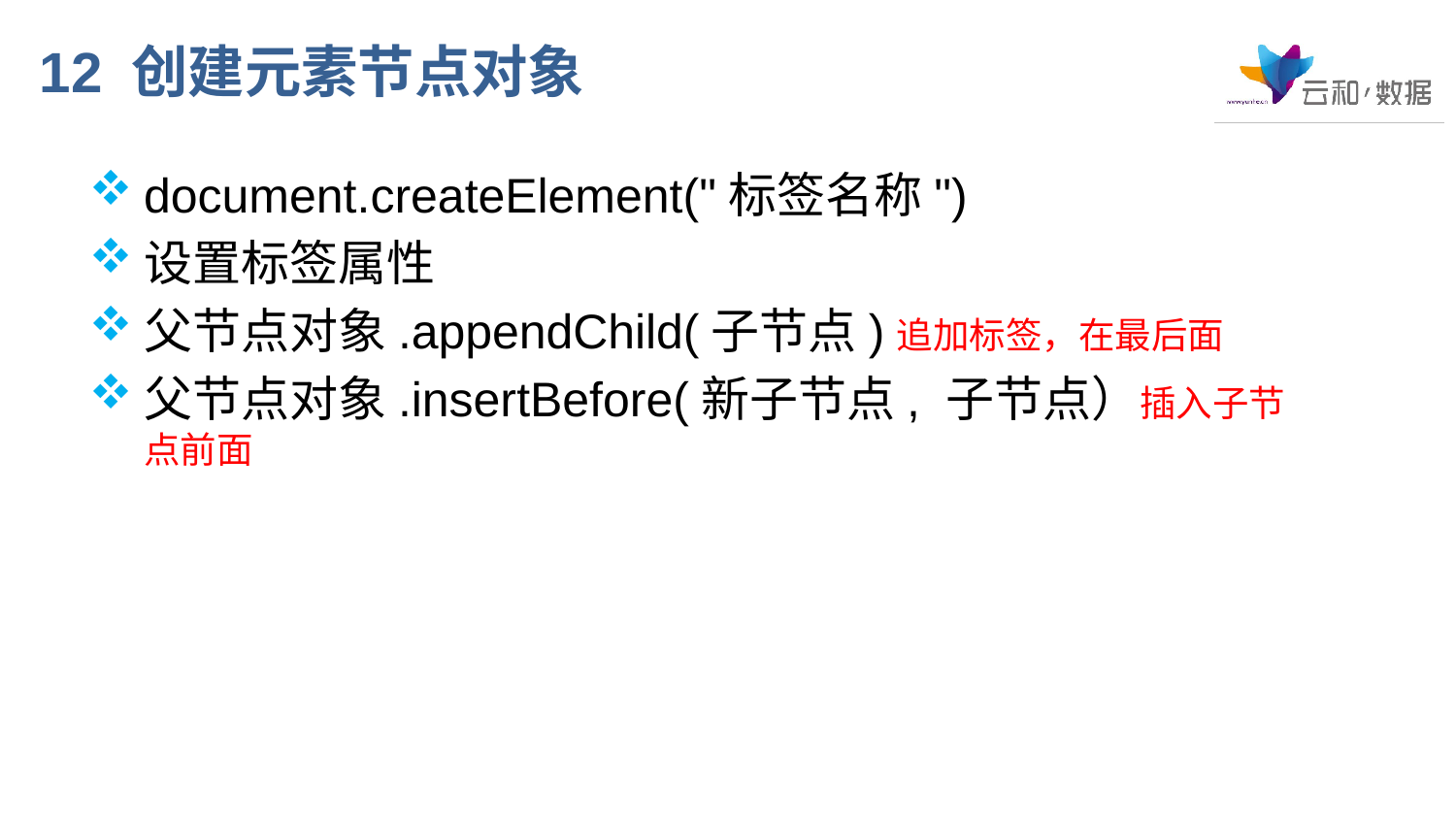

# 12 创建元素节点对象
document.createElement("标签名称")
设置标签属性
父节点对象.appendChild(子节点)追加标签，在最后面
父节点对象.insertBefore(新子节点, 子节点）插入子节点前面
17